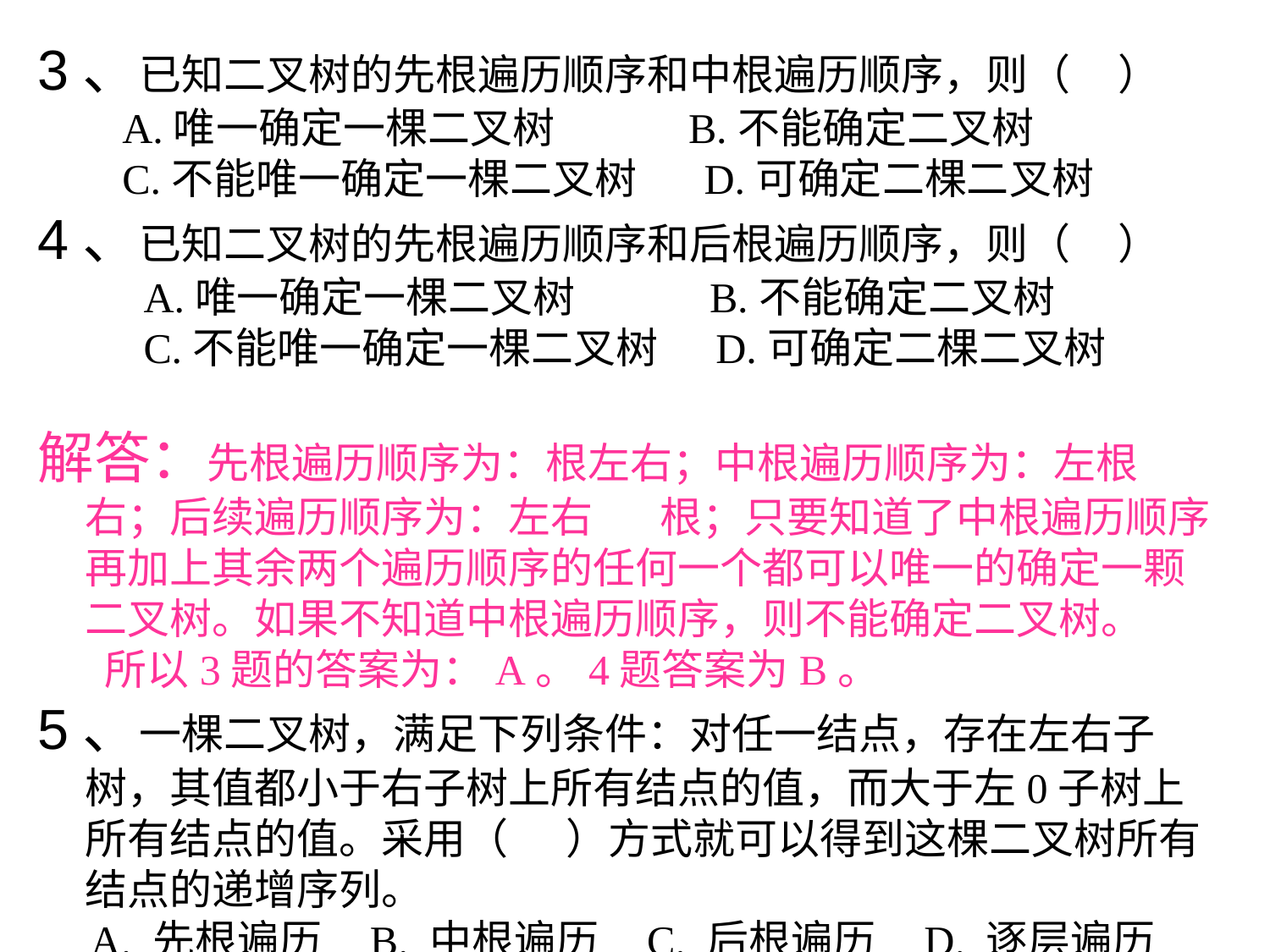

3、已知二叉树的先根遍历顺序和中根遍历顺序，则（     ）
        A.唯一确定一棵二叉树             B.不能确定二叉树
        C.不能唯一确定一棵二叉树      D.可确定二棵二叉树
4、已知二叉树的先根遍历顺序和后根遍历顺序，则（     ）
          A.唯一确定一棵二叉树             B.不能确定二叉树
          C.不能唯一确定一棵二叉树     D.可确定二棵二叉树

解答：先根遍历顺序为：根左右；中根遍历顺序为：左根右；后续遍历顺序为：左右       根；只要知道了中根遍历顺序再加上其余两个遍历顺序的任何一个都可以唯一的确定一颗二叉树。如果不知道中根遍历顺序，则不能确定二叉树。
      所以3题的答案为：A。4题答案为B。
5、一棵二叉树，满足下列条件：对任一结点，存在左右子树，其值都小于右子树上所有结点的值，而大于左0子树上所有结点的值。采用（      ）方式就可以得到这棵二叉树所有结点的递增序列。
     A. 先根遍历    B. 中根遍历    C. 后根遍历    D. 逐层遍历

解答：有题目可得，该二叉树为最优二叉树，只有最优二叉树才具有这个特点，即：对任一结点，其值都小于右子树上所有结点的值，而大于左0子树上所有结点的值。采用中根遍历顺序既可以得到该二叉树所有节点的递增序列。所以答案为：B